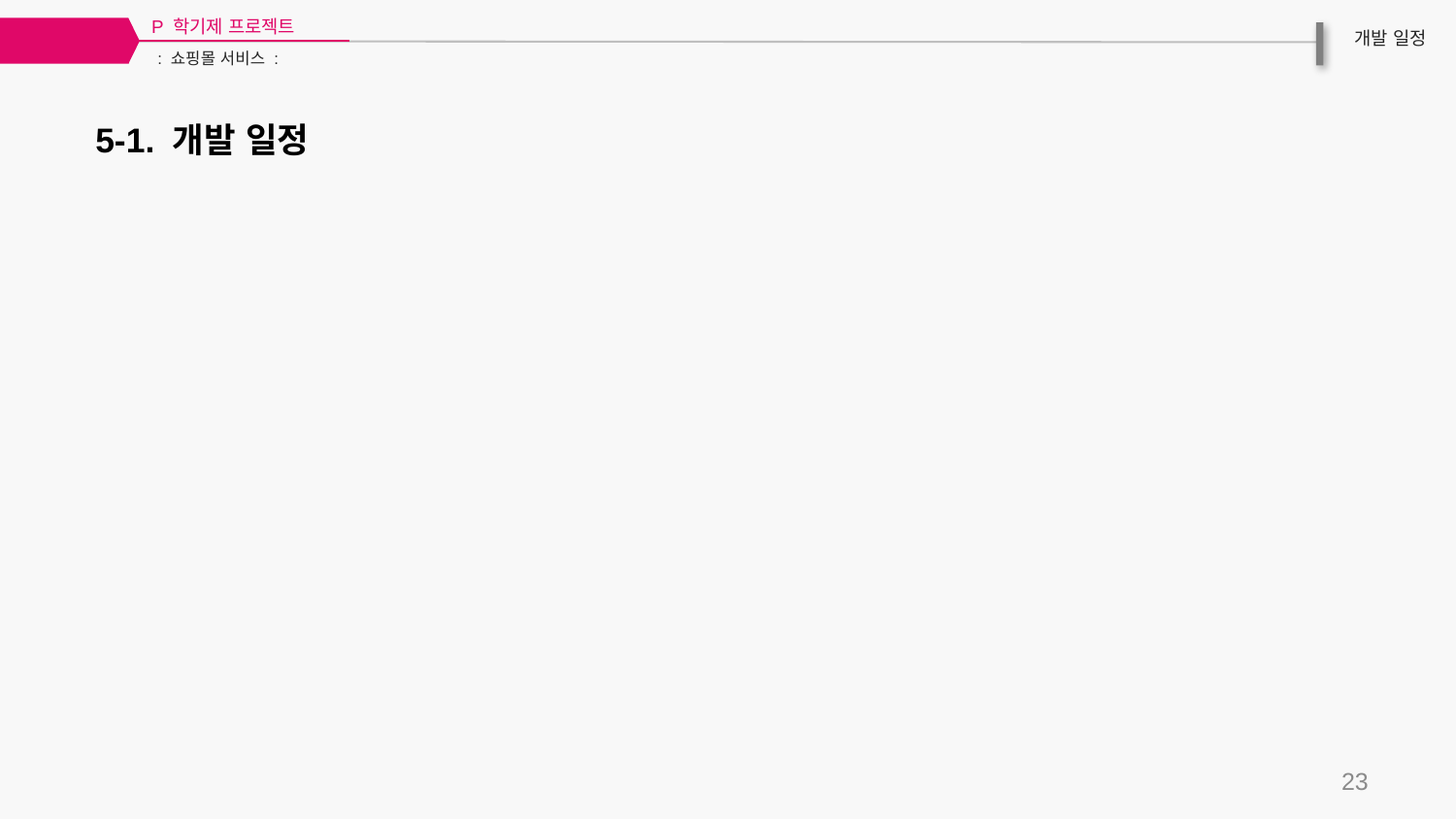

P 학기제 프로젝트

05
개발 일정

: 쇼핑몰 서비스 :
5-1. 개발 일정
23